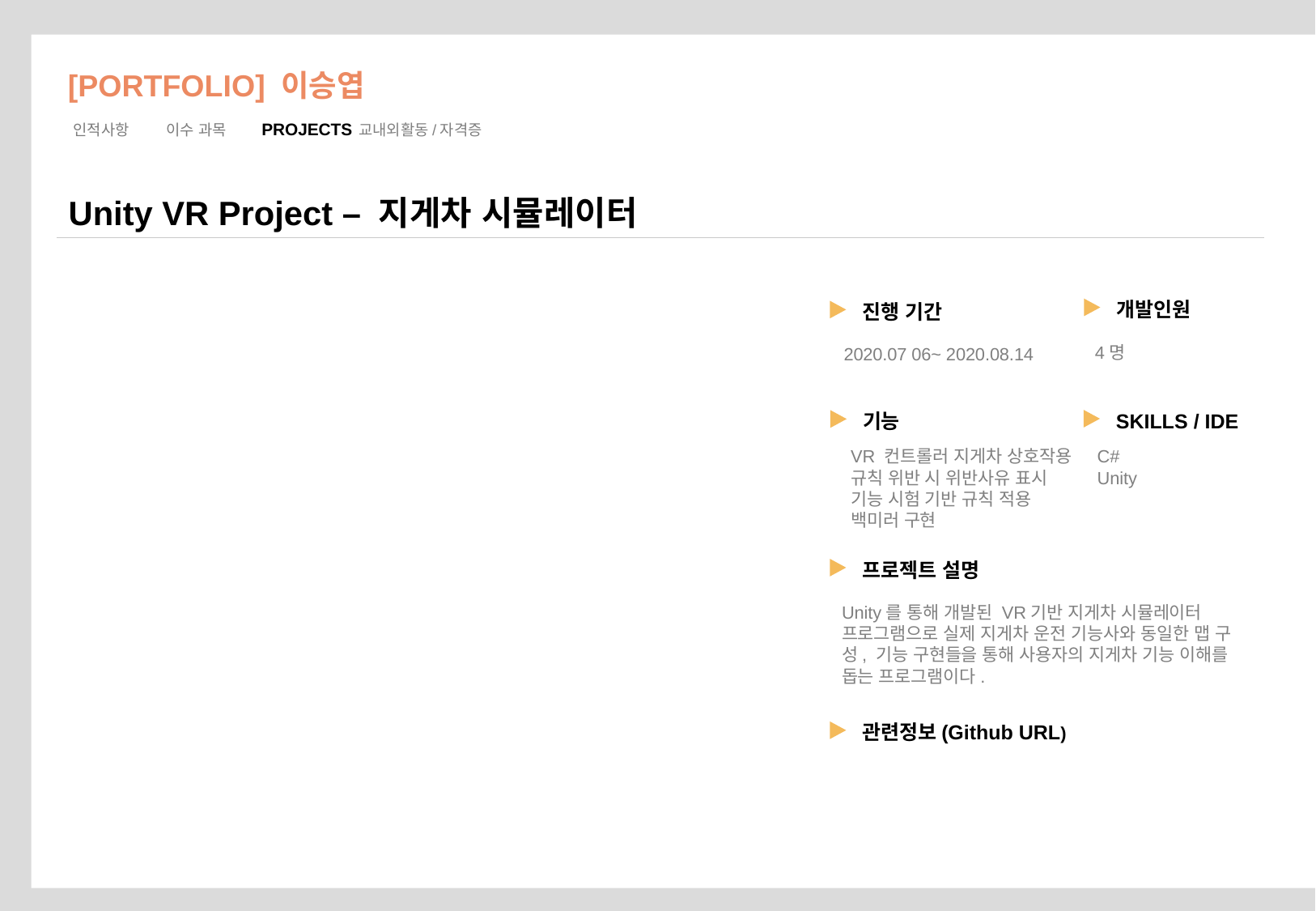

[PORTFOLIO] 이승엽
PROJECTS
인적사항
이수 과목
교내외활동/자격증
Unity VR Project – 지게차 시뮬레이터
개발인원

4명
진행 기간

2020.07 06~ 2020.08.14
SKILLS / IDE

C#
Unity
기능

VR 컨트롤러 지게차 상호작용
규칙 위반 시 위반사유 표시
기능 시험 기반 규칙 적용
백미러 구현
프로젝트 설명

Unity를 통해 개발된 VR기반 지게차 시뮬레이터 프로그램으로 실제 지게차 운전 기능사와 동일한 맵 구성, 기능 구현들을 통해 사용자의 지게차 기능 이해를 돕는 프로그램이다.
관련정보(Github URL)